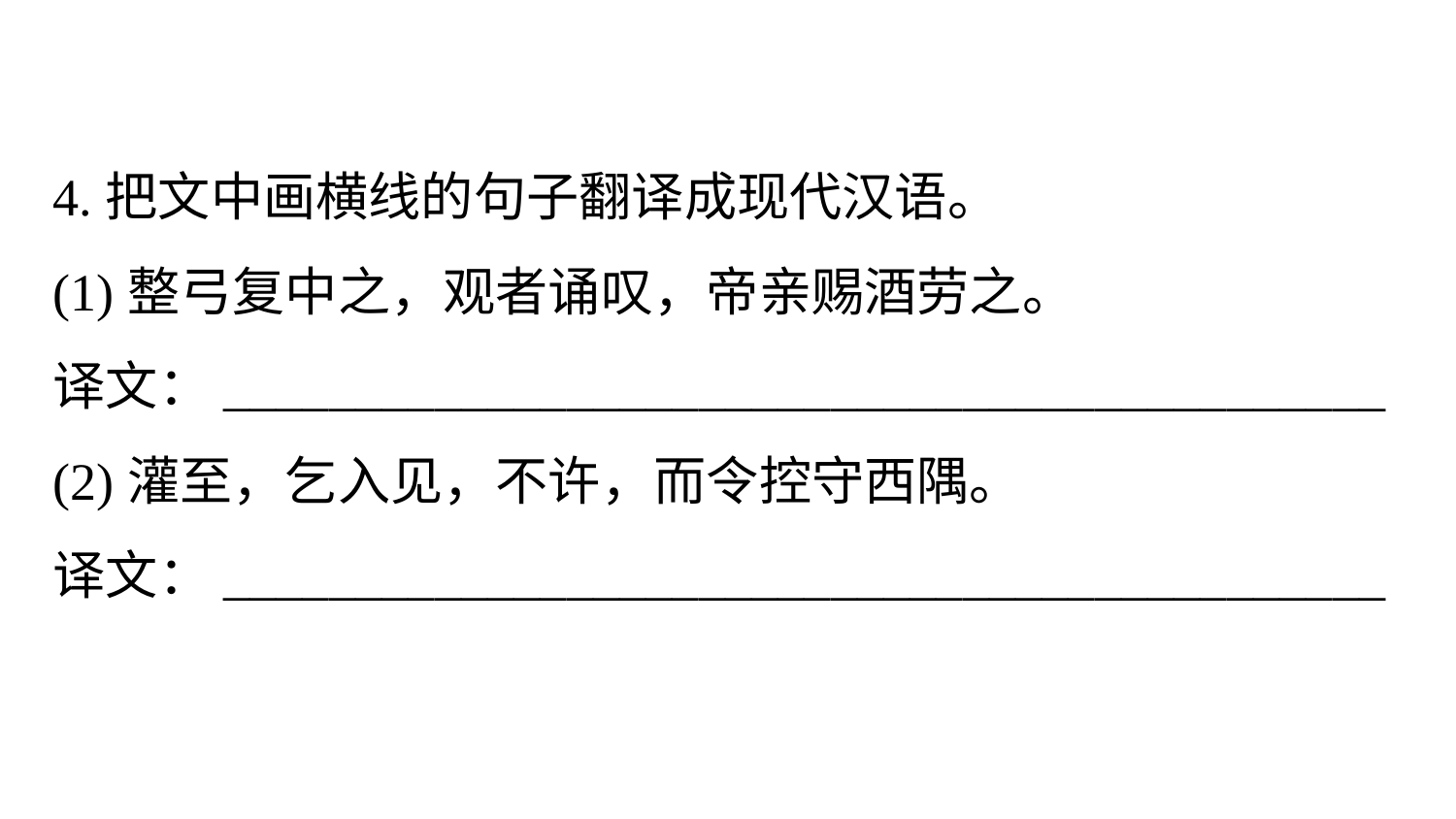

4.把文中画横线的句子翻译成现代汉语。
(1)整弓复中之，观者诵叹，帝亲赐酒劳之。
译文：____________________________________________
(2)灌至，乞入见，不许，而令控守西隅。
译文：____________________________________________